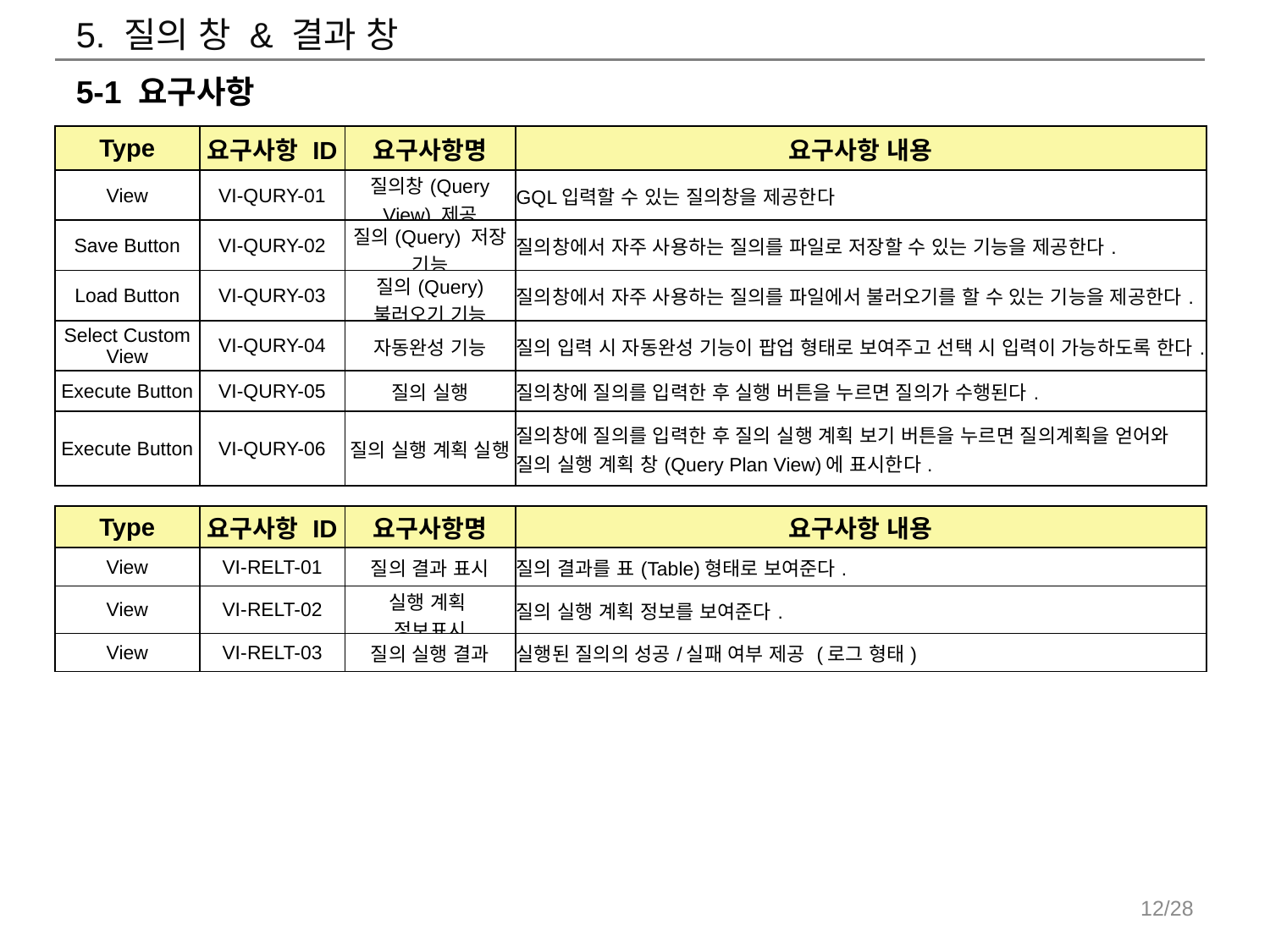

# 5. 질의 창 & 결과 창
5-1 요구사항
| Type | 요구사항 ID | 요구사항명 | 요구사항 내용 |
| --- | --- | --- | --- |
| View | VI-QURY-01 | 질의창(Query View) 제공 | GQL입력할 수 있는 질의창을 제공한다 |
| Save Button | VI-QURY-02 | 질의(Query) 저장 기능 | 질의창에서 자주 사용하는 질의를 파일로 저장할 수 있는 기능을 제공한다. |
| Load Button | VI-QURY-03 | 질의(Query) 불러오기 기능 | 질의창에서 자주 사용하는 질의를 파일에서 불러오기를 할 수 있는 기능을 제공한다. |
| Select Custom View | VI-QURY-04 | 자동완성 기능 | 질의 입력 시 자동완성 기능이 팝업 형태로 보여주고 선택 시 입력이 가능하도록 한다. |
| Execute Button | VI-QURY-05 | 질의 실행 | 질의창에 질의를 입력한 후 실행 버튼을 누르면 질의가 수행된다. |
| Execute Button | VI-QURY-06 | 질의 실행 계획 실행 | 질의창에 질의를 입력한 후 질의 실행 계획 보기 버튼을 누르면 질의계획을 얻어와 질의 실행 계획 창(Query Plan View)에 표시한다. |
| Type | 요구사항 ID | 요구사항명 | 요구사항 내용 |
| --- | --- | --- | --- |
| View | VI-RELT-01 | 질의 결과 표시 | 질의 결과를 표(Table)형태로 보여준다. |
| View | VI-RELT-02 | 실행 계획 정보표시 | 질의 실행 계획 정보를 보여준다. |
| View | VI-RELT-03 | 질의 실행 결과 | 실행된 질의의 성공/실패 여부 제공 (로그 형태) |
12/28